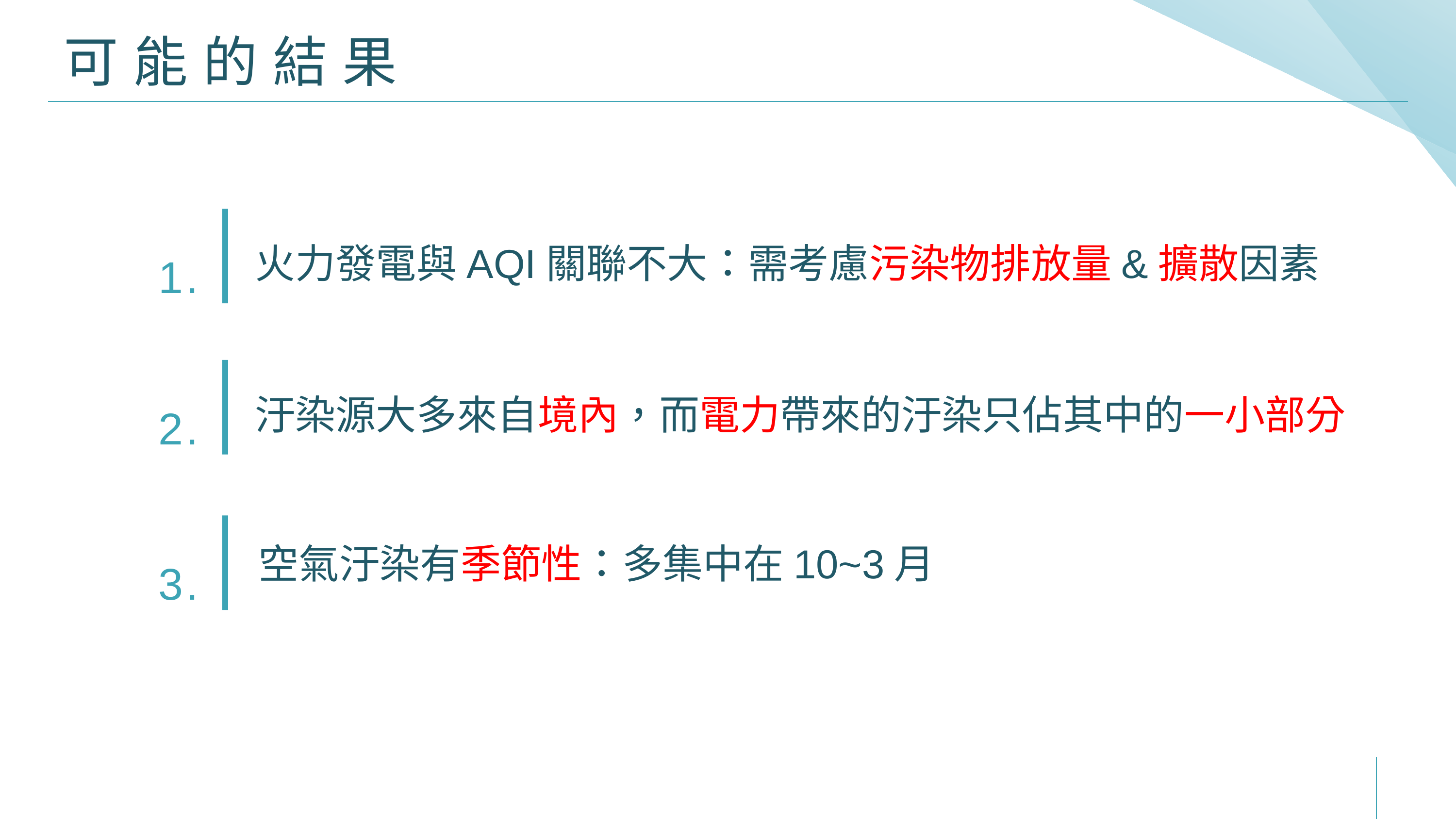

# 可能的結果

1.
火力發電與AQI關聯不大：需考慮污染物排放量&擴散因素

2.
汙染源大多來自境內，而電力帶來的汙染只佔其中的一小部分

空氣汙染有季節性：多集中在10~3月
3.